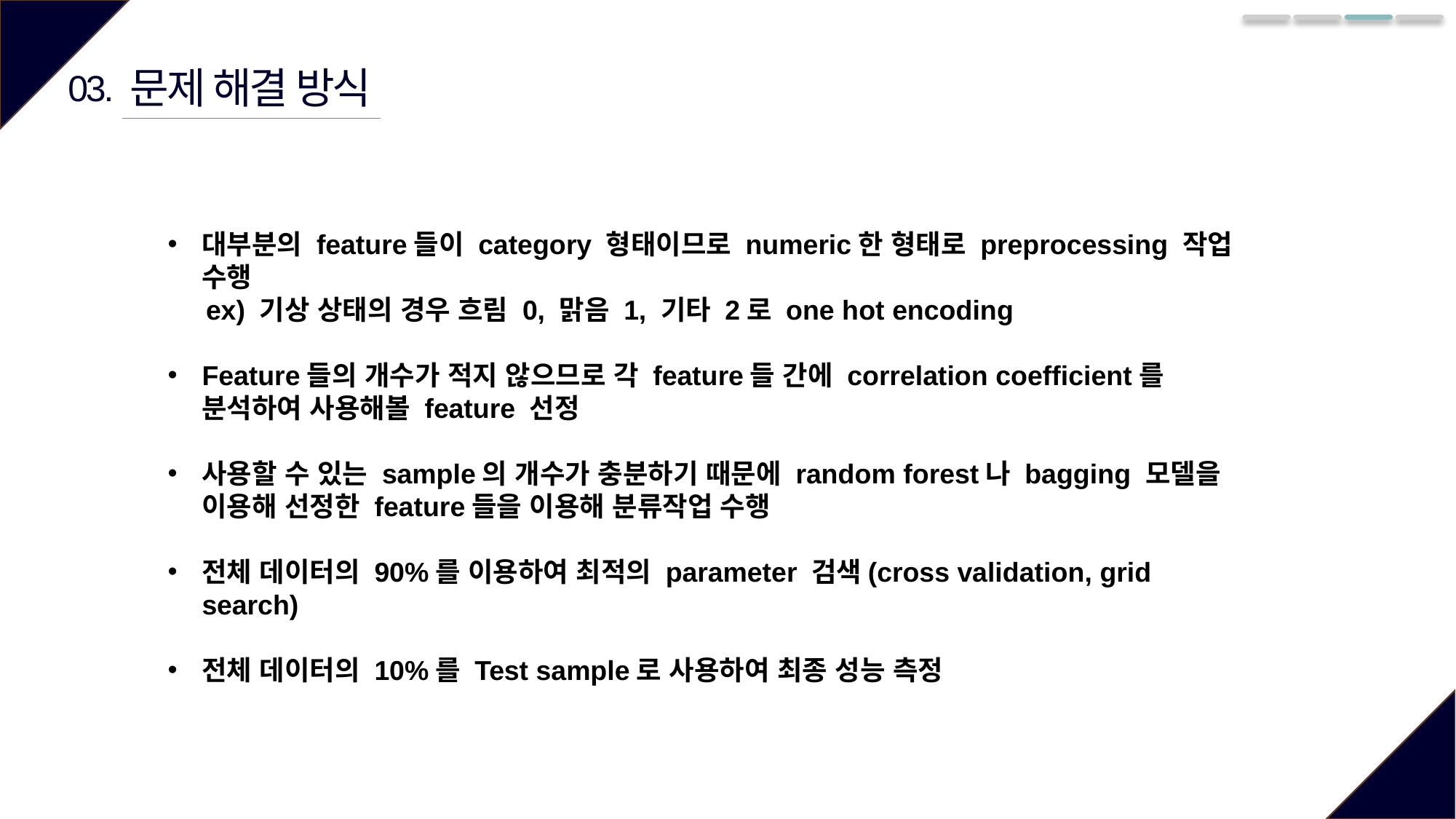

문제 해결 방식
03.
대부분의 feature들이 category 형태이므로 numeric한 형태로 preprocessing 작업 수행
     ex) 기상 상태의 경우 흐림 0, 맑음 1, 기타 2로 one hot encoding

Feature들의 개수가 적지 않으므로 각 feature들 간에 correlation coefficient를 분석하여 사용해볼 feature 선정

사용할 수 있는 sample의 개수가 충분하기 때문에 random forest나 bagging 모델을 이용해 선정한 feature들을 이용해 분류작업 수행

전체 데이터의 90%를 이용하여 최적의 parameter 검색(cross validation, grid search)

전체 데이터의 10%를 Test sample로 사용하여 최종 성능 측정